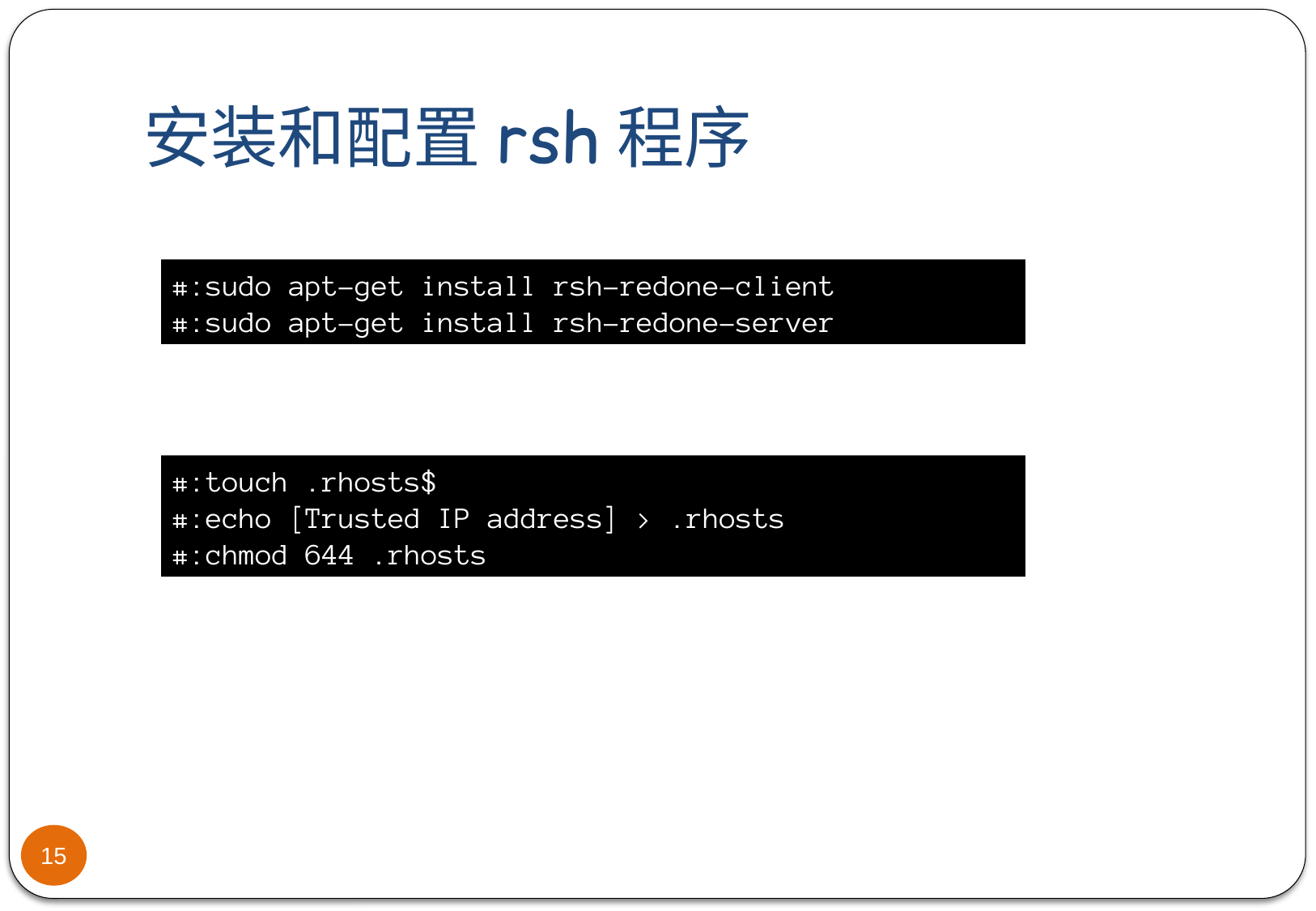

# 安装和配置rsh程序
#:sudo apt-get install rsh-redone-client
#:sudo apt-get install rsh-redone-server
#:touch .rhosts$
#:echo [Trusted IP address] > .rhosts
#:chmod 644 .rhosts
15